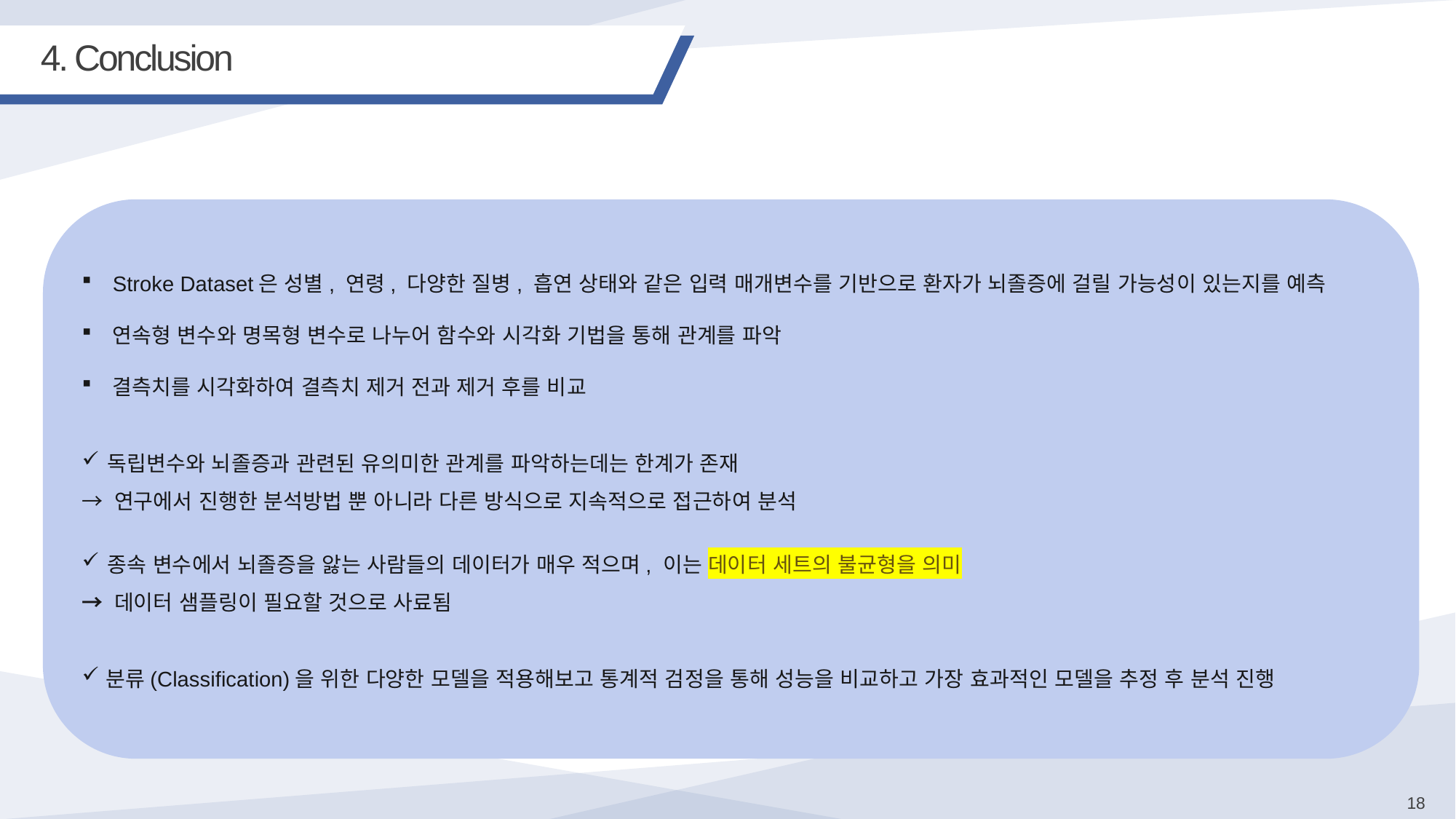

4. Conclusion

Stroke Dataset은 성별, 연령, 다양한 질병, 흡연 상태와 같은 입력 매개변수를 기반으로 환자가 뇌졸증에 걸릴 가능성이 있는지를 예측

연속형 변수와 명목형 변수로 나누어 함수와 시각화 기법을 통해 관계를 파악

결측치를 시각화하여 결측치 제거 전과 제거 후를 비교

독립변수와 뇌졸증과 관련된 유의미한 관계를 파악하는데는 한계가 존재
→ 연구에서 진행한 분석방법 뿐 아니라 다른 방식으로 지속적으로 접근하여 분석

종속 변수에서 뇌졸증을 앓는 사람들의 데이터가 매우 적으며, 이는 데이터 세트의 불균형을 의미
→ 데이터 샘플링이 필요할 것으로 사료됨

분류(Classification)을 위한 다양한 모델을 적용해보고 통계적 검정을 통해 성능을 비교하고 가장 효과적인 모델을 추정 후 분석 진행